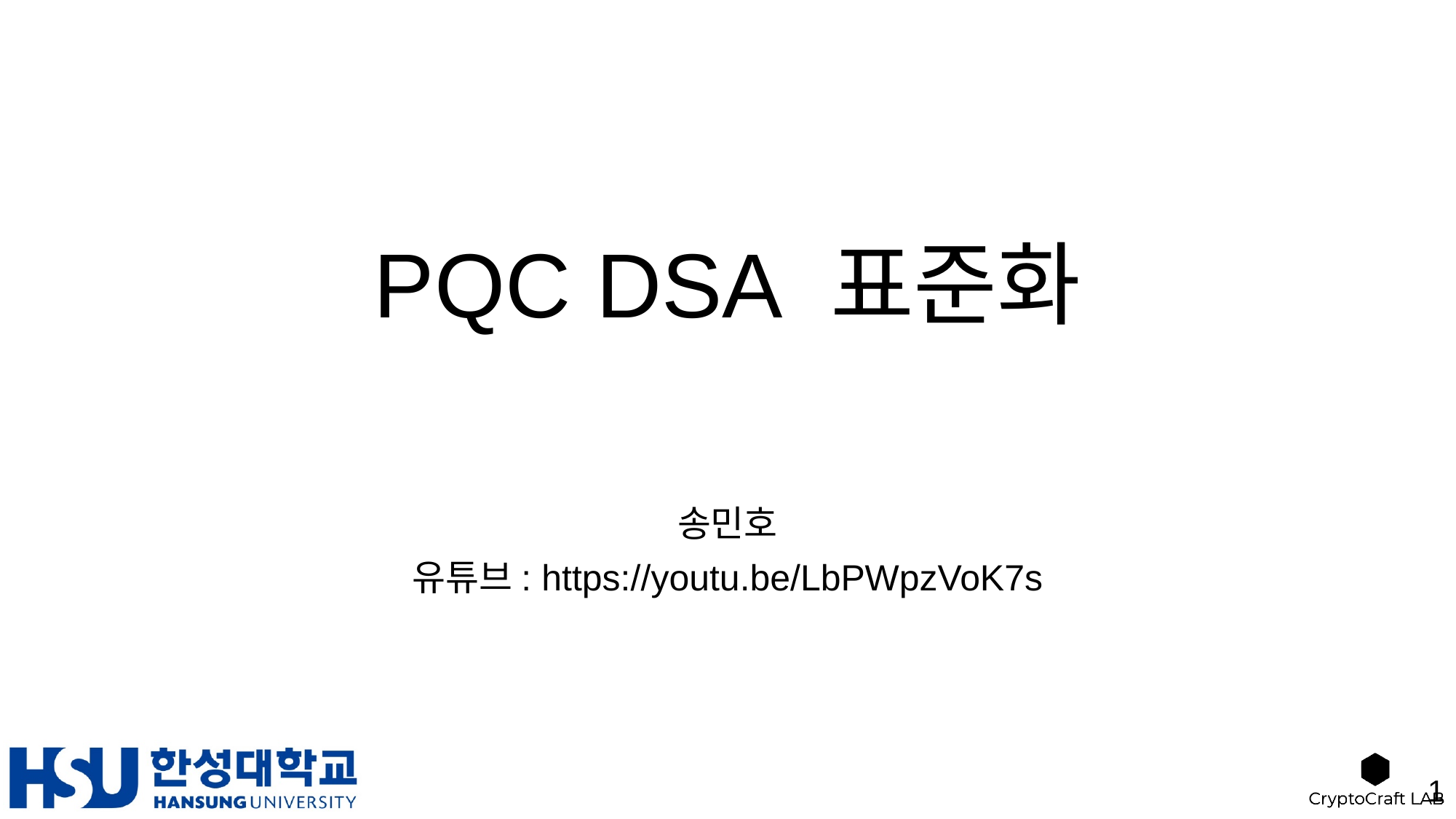

# PQC DSA 표준화
송민호
유튜브: https://youtu.be/LbPWpzVoK7s